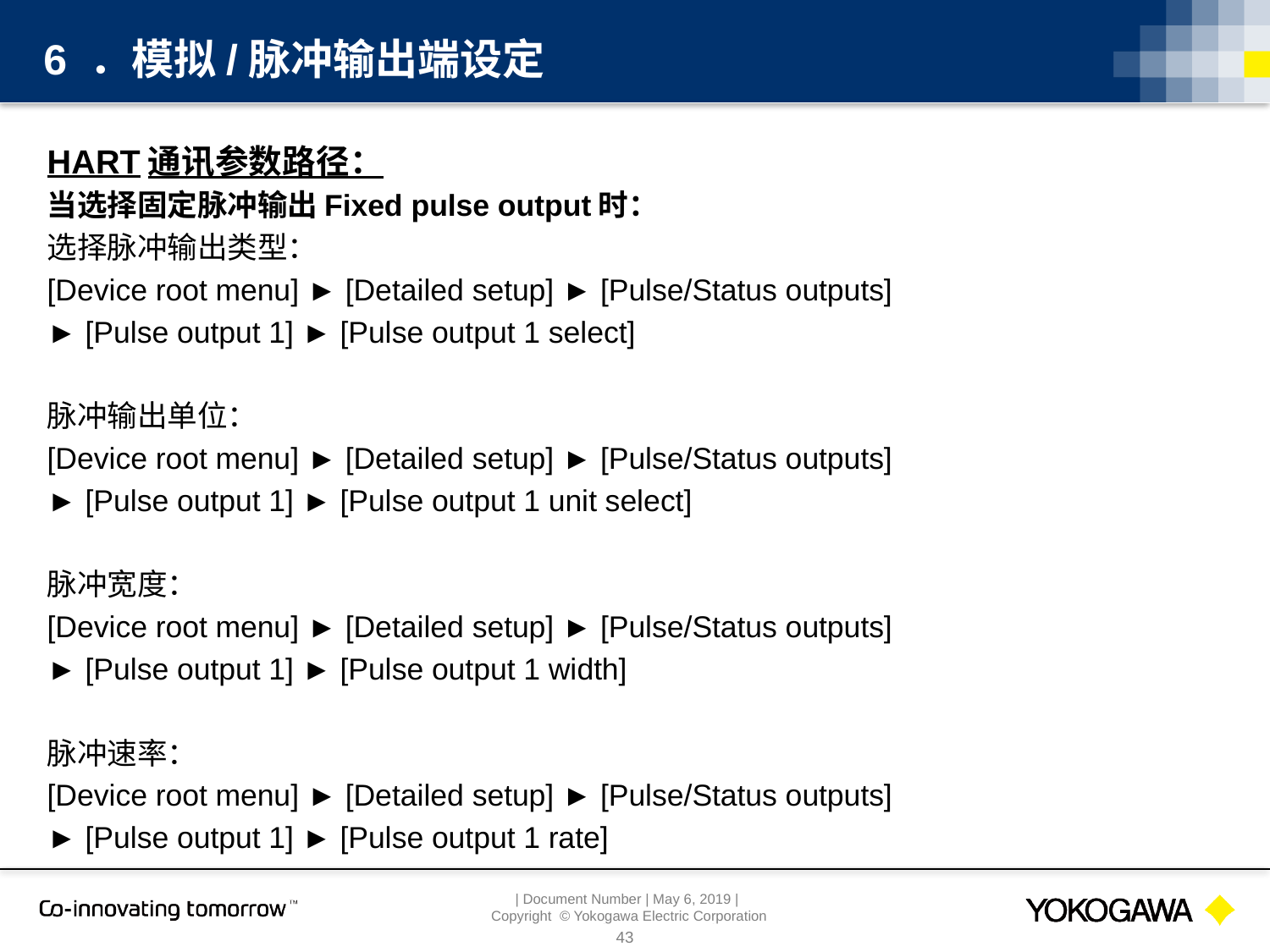

6 ．模拟/脉冲输出端设定

HART通讯参数路径：
当选择固定脉冲输出Fixed pulse output时：
选择脉冲输出类型：
[Device root menu] ► [Detailed setup] ► [Pulse/Status outputs]
► [Pulse output 1] ► [Pulse output 1 select]

脉冲输出单位：
[Device root menu] ► [Detailed setup] ► [Pulse/Status outputs]
► [Pulse output 1] ► [Pulse output 1 unit select]

脉冲宽度：
[Device root menu] ► [Detailed setup] ► [Pulse/Status outputs]
► [Pulse output 1] ► [Pulse output 1 width]

脉冲速率：
[Device root menu] ► [Detailed setup] ► [Pulse/Status outputs]
► [Pulse output 1] ► [Pulse output 1 rate]